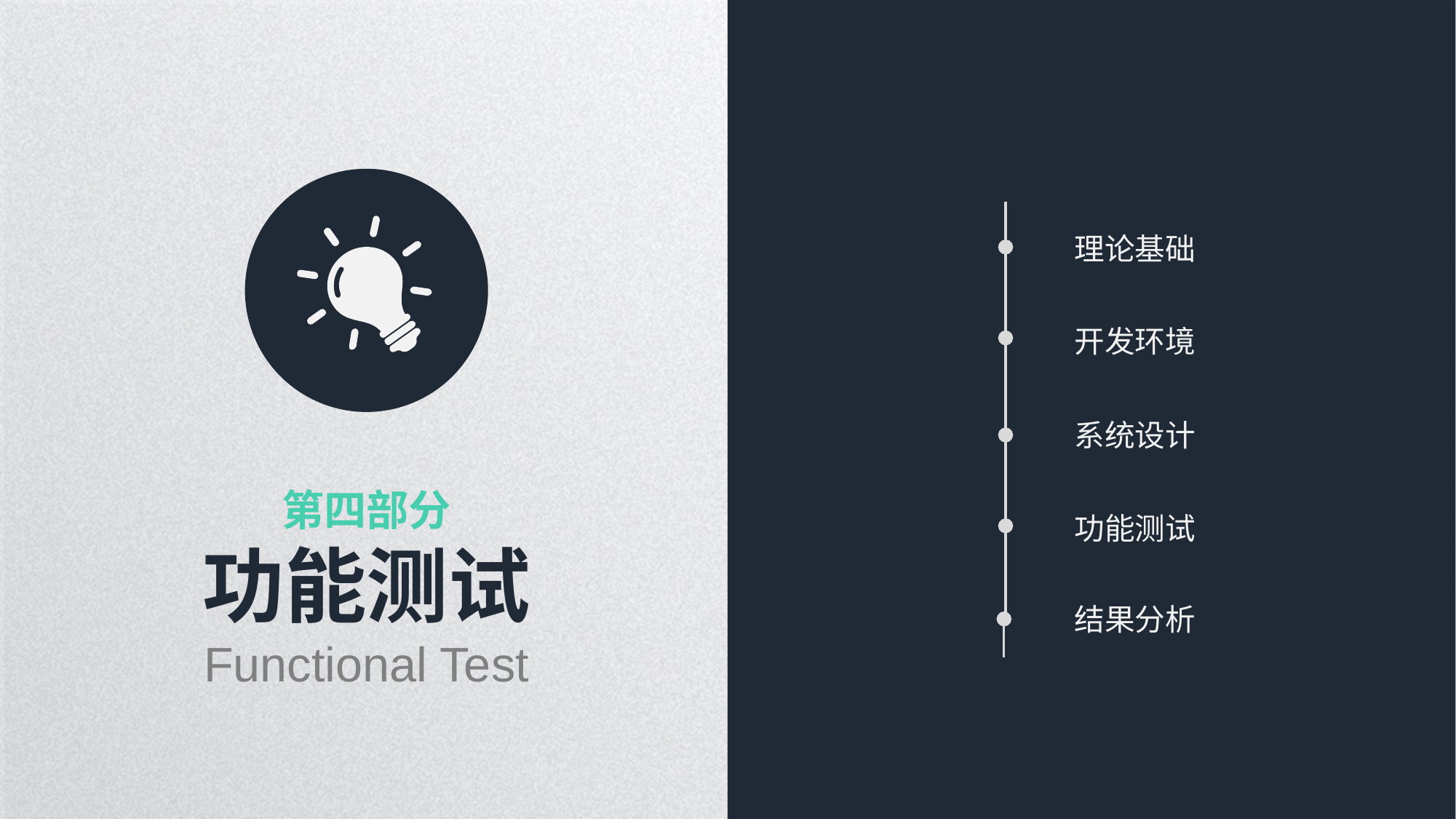

理论基础
开发环境
系统设计
第四部分
功能测试
功能测试
Functional Test
结果分析
延时符